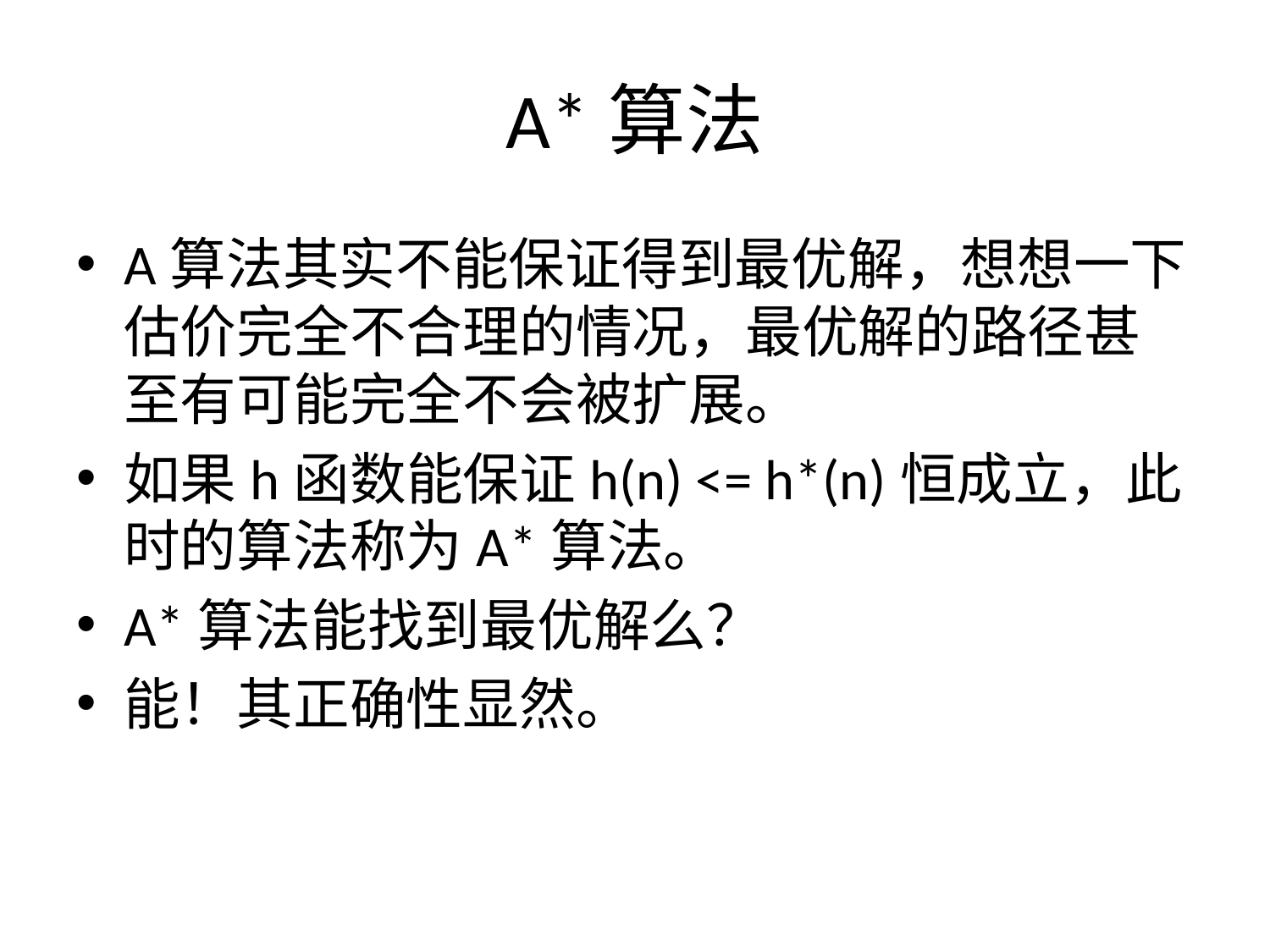

# A*算法
A算法其实不能保证得到最优解，想想一下估价完全不合理的情况，最优解的路径甚至有可能完全不会被扩展。
如果h函数能保证h(n) <= h*(n)恒成立，此时的算法称为A*算法。
A*算法能找到最优解么？
能！其正确性显然。